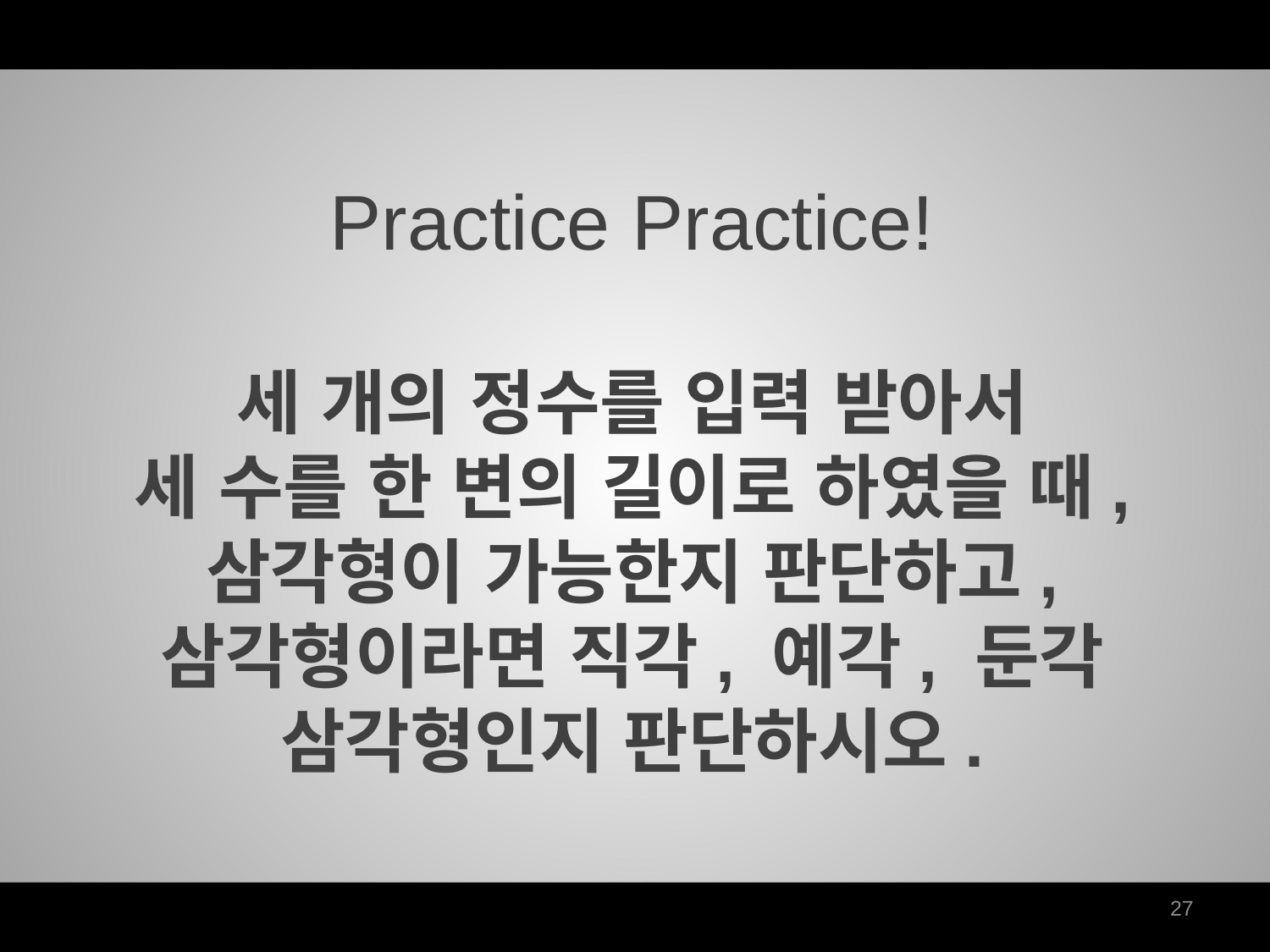

Practice Practice!

세 개의 정수를 입력 받아서
세 수를 한 변의 길이로 하였을 때,
삼각형이 가능한지 판단하고,
삼각형이라면 직각, 예각, 둔각 삼각형인지 판단하시오.
27